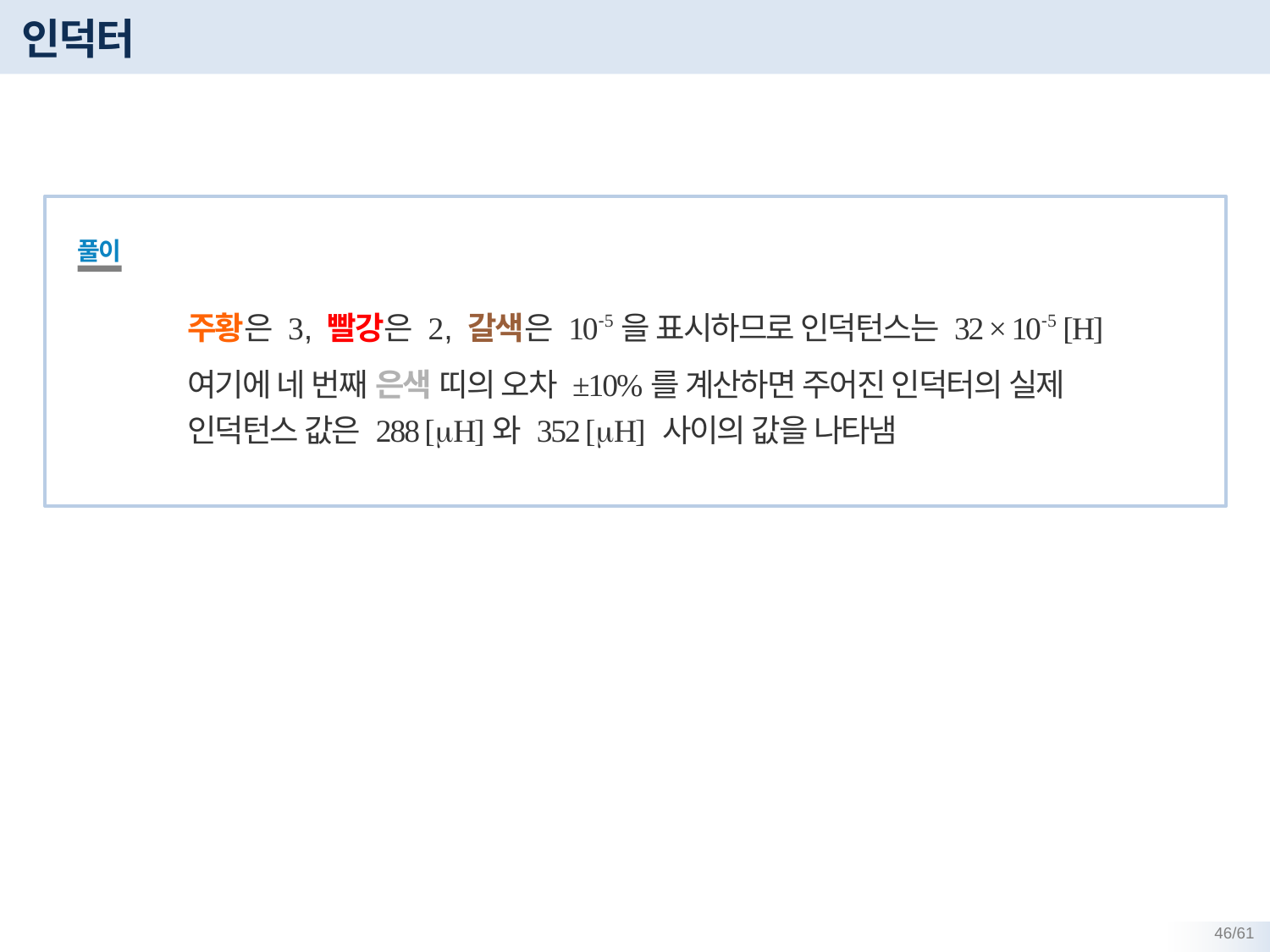

# 인덕터

풀이

주황은 3, 빨강은 2, 갈색은 10-5을 표시하므로 인덕턴스는 32 × 10-5 [H]
여기에 네 번째 은색 띠의 오차 ±10%를 계산하면 주어진 인덕터의 실제 인덕턴스 값은 288 [μH]와 352 [μH] 사이의 값을 나타냄